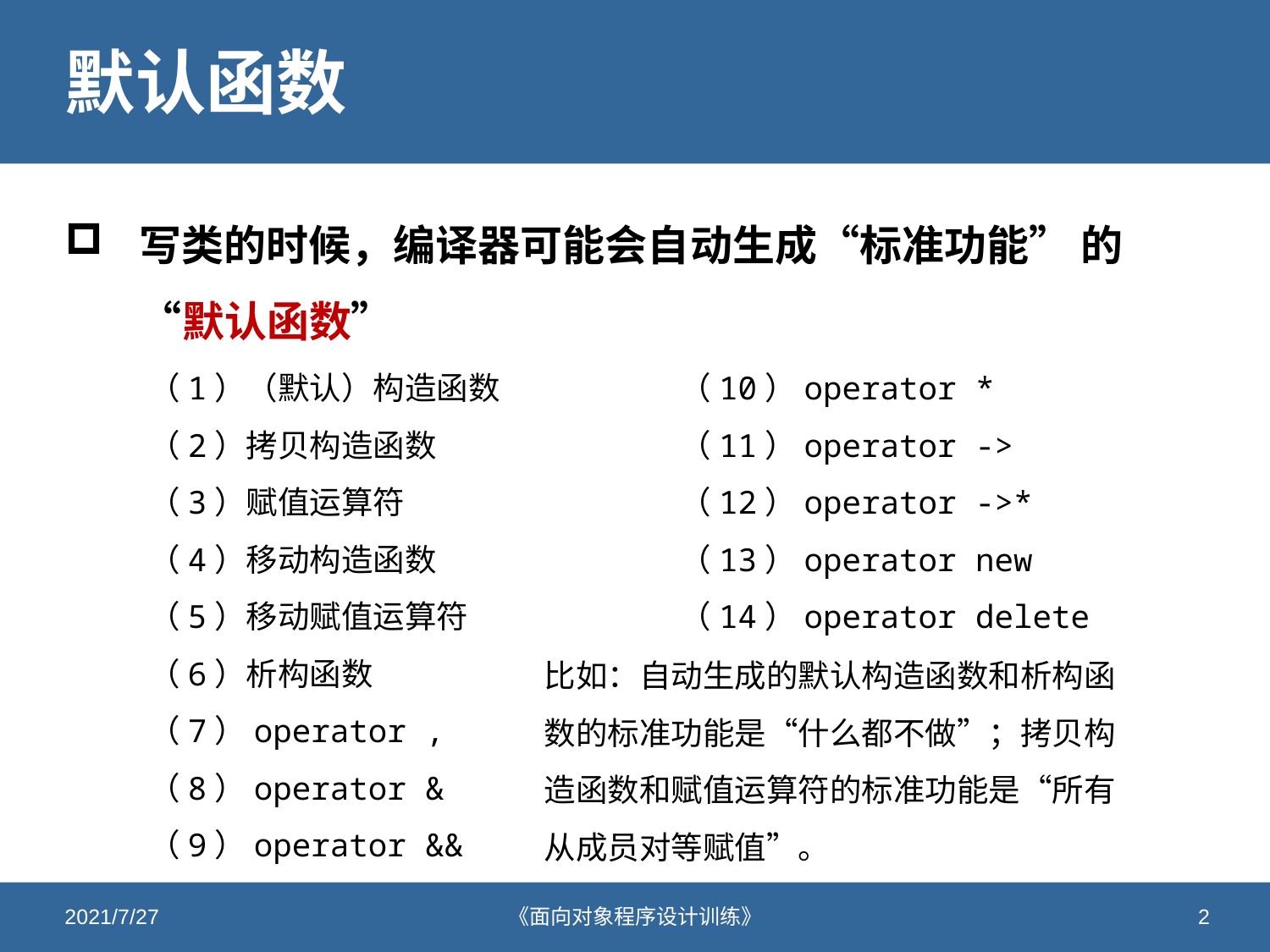

# 默认函数
写类的时候，编译器可能会自动生成“标准功能” 的“默认函数”
（1）（默认）构造函数
（2）拷贝构造函数
（3）赋值运算符
（4）移动构造函数
（5）移动赋值运算符
（6）析构函数
（7）operator ,
（8）operator &
（9）operator &&
（10）operator *
（11）operator ->
（12）operator ->*
（13）operator new
（14）operator delete
比如：自动生成的默认构造函数和析构函数的标准功能是“什么都不做”；拷贝构造函数和赋值运算符的标准功能是“所有从成员对等赋值”。
2021/7/27
《面向对象程序设计训练》
2